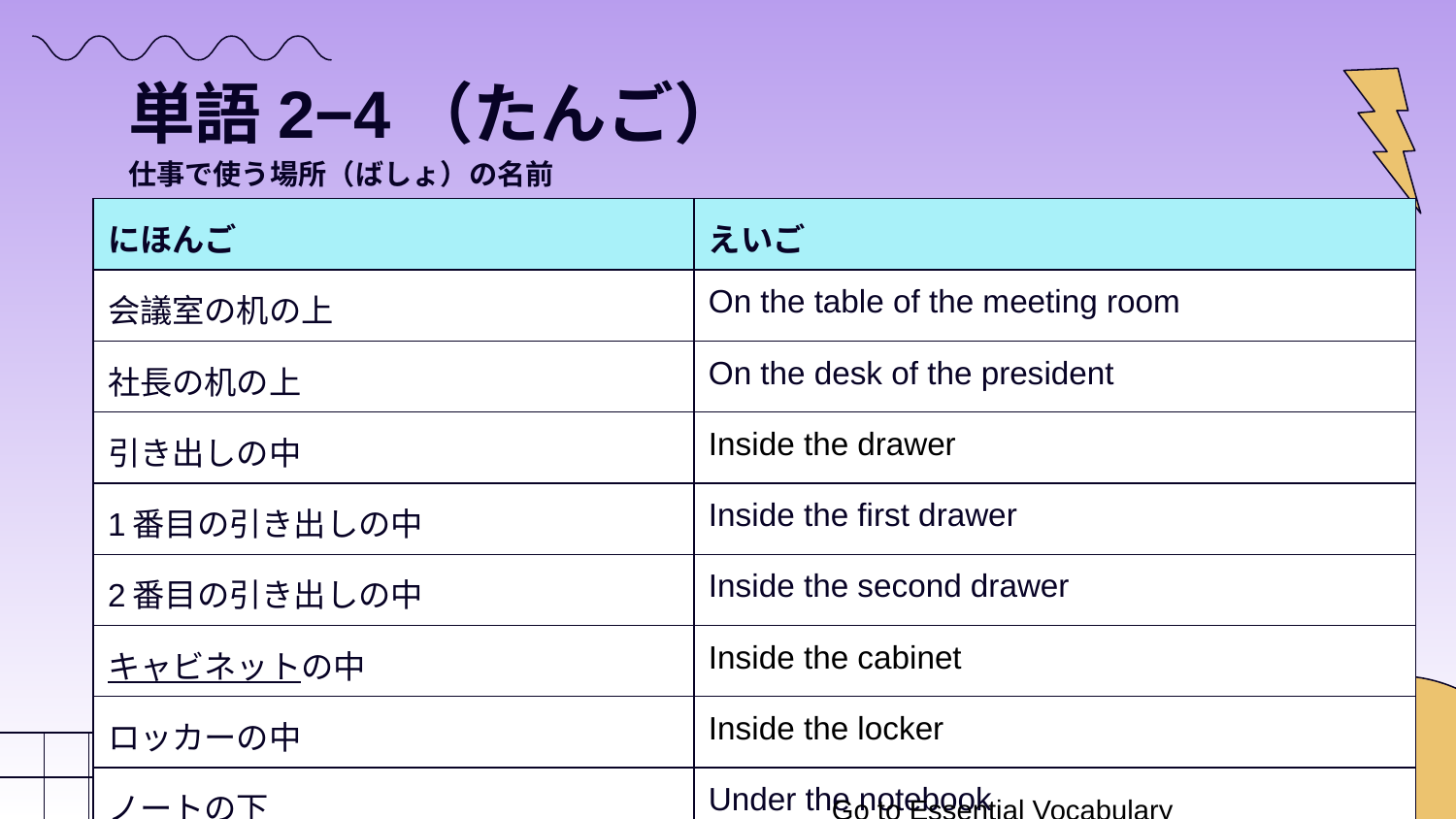

# 単語2−4（たんご） 仕事で使う場所（ばしょ）の名前
| にほんご | えいご |
| --- | --- |
| 会議室の机の上 | On the table of the meeting room |
| 社長の机の上 | On the desk of the president |
| 引き出しの中 | Inside the drawer |
| 1番目の引き出しの中 | Inside the first drawer |
| 2番目の引き出しの中 | Inside the second drawer |
| キャビネットの中 | Inside the cabinet |
| ロッカーの中 | Inside the locker |
| ノートの下 | Under the notebook |
| ノートの間 | between the pages of the notebook |
Go to Essential Vocabulary